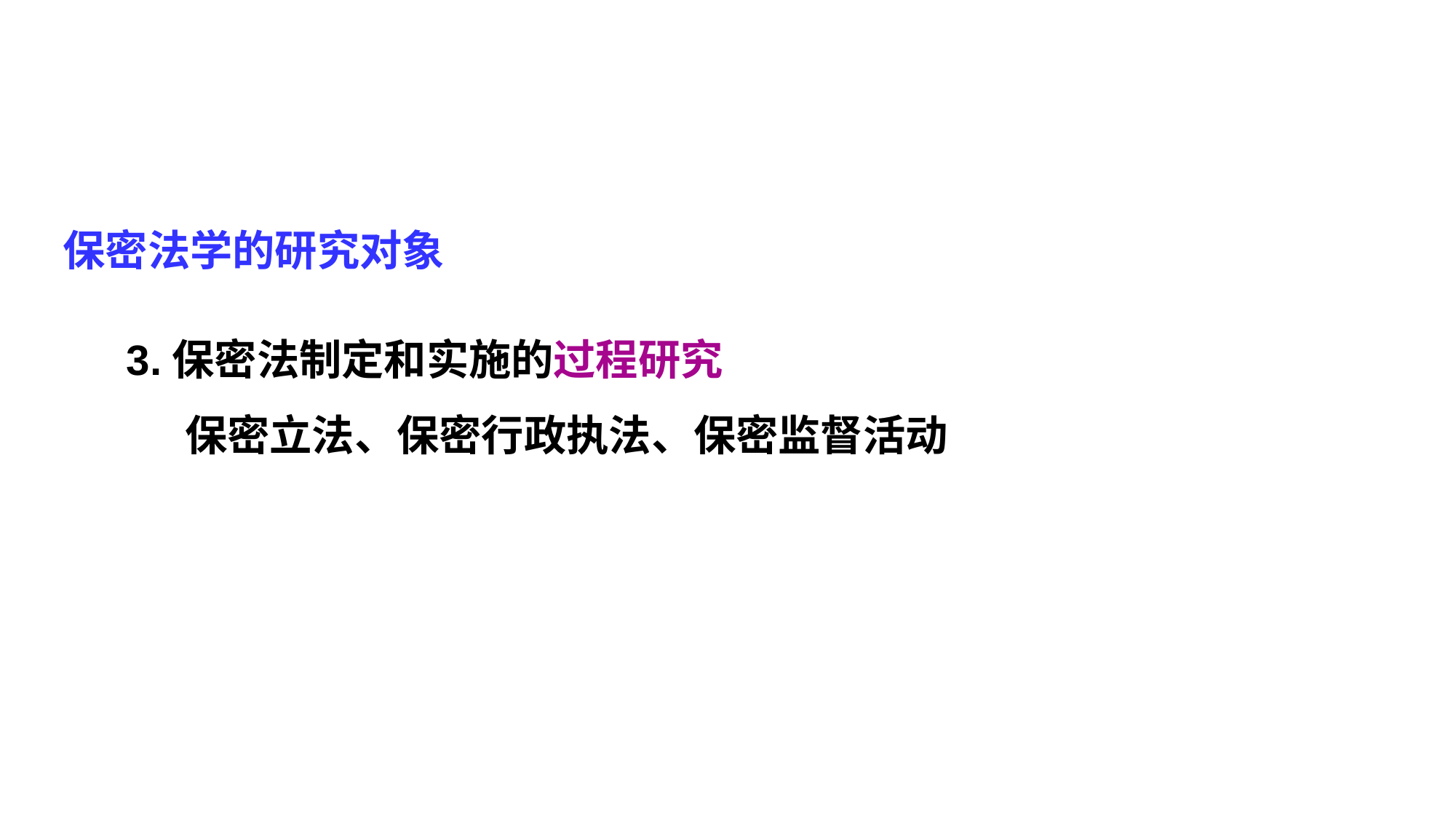

保密法学的研究对象
3.保密法制定和实施的过程研究
     保密立法、保密行政执法、保密监督活动